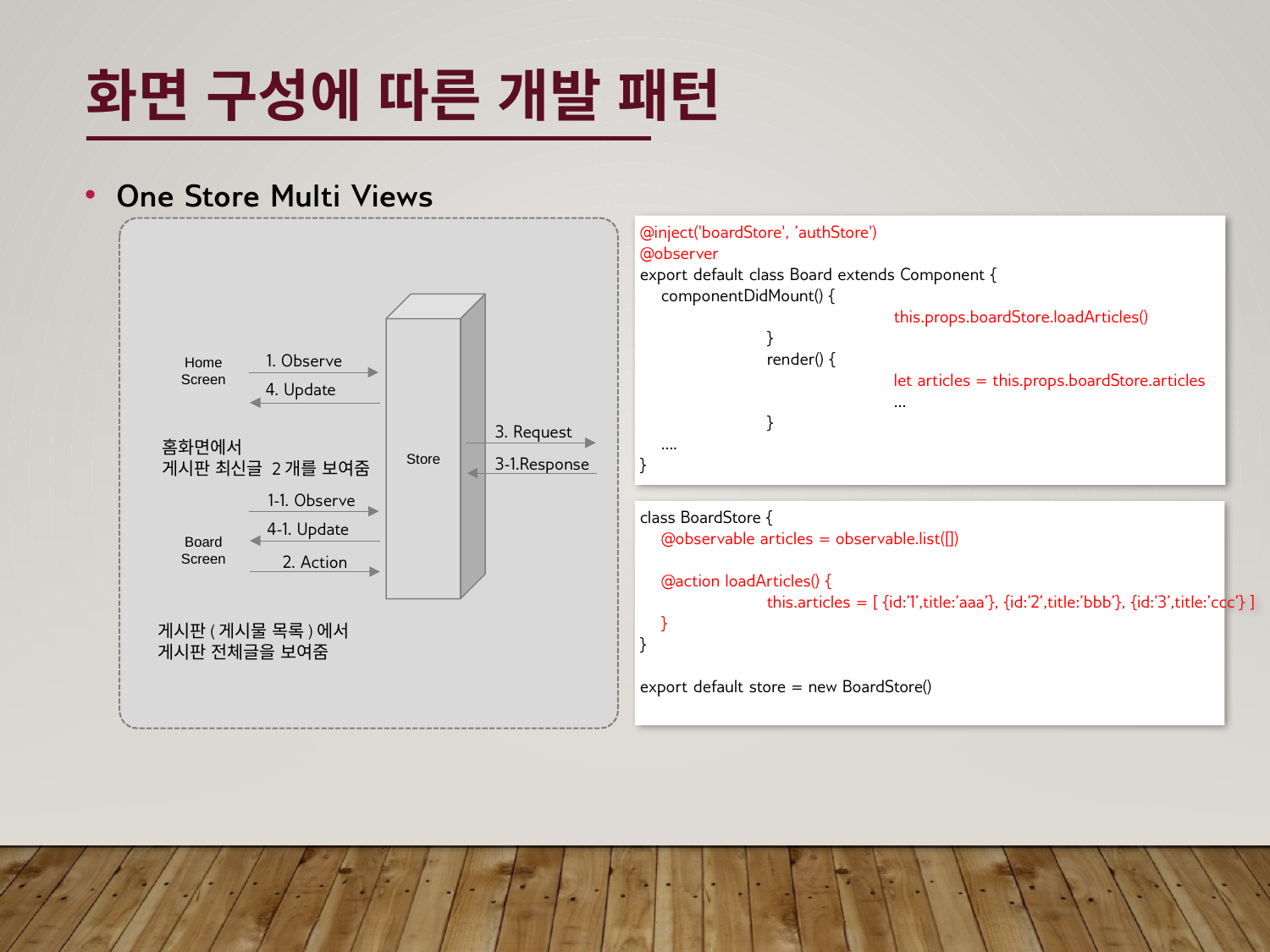

# 화면 구성에 따른 개발 패턴
One Store Multi Views
@inject('boardStore', ’authStore')
@observer
export default class Board extends Component {
    componentDidMount() {
		this.props.boardStore.loadArticles()
	}
	render() {
		let articles = this.props.boardStore.articles
		…
	}
    ….
}

Store
Home
Screen
1. Observe
4. Update
3. Request
3-1.Response

홈화면에서
게시판 최신글 2개를 보여줌
1-1. Observe
Board
Screen
class BoardStore {
    @observable articles = observable.list([])

    @action loadArticles() {
        	this.articles = [ {id:’1’,title:’aaa’}, {id:’2’,title:’bbb’}, {id:’3’,title:’ccc’} ]
    }
}
export default store = new BoardStore()
4-1. Update
2. Action
게시판(게시물 목록)에서
게시판 전체글을 보여줌